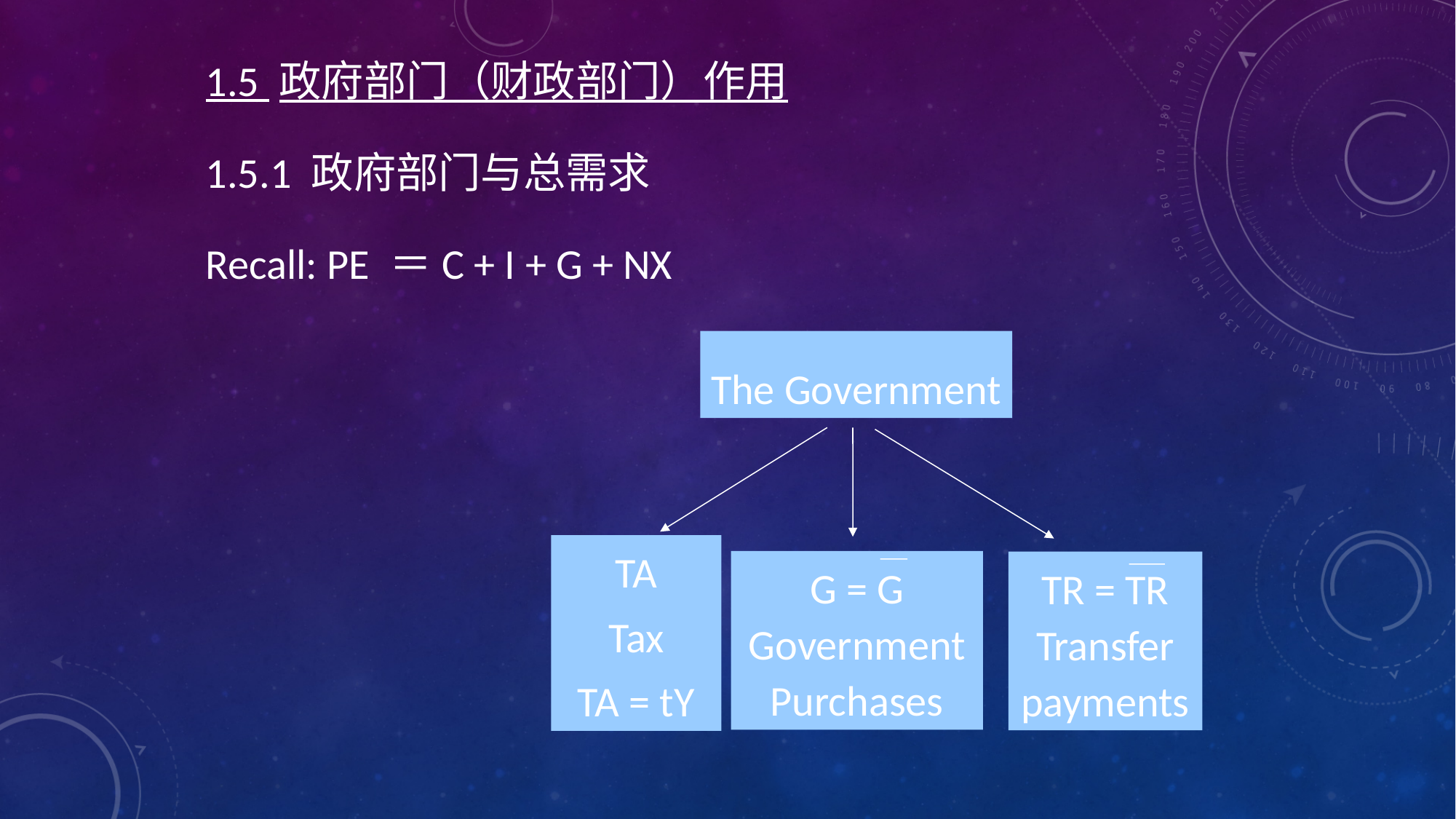

1.5 政府部门（财政部门）作用
1.5.1 政府部门与总需求
Recall: PE ＝C + I + G + NX
The Government

TA
Tax
TA = tY
G = G Government Purchases

TR = TR Transfer payments